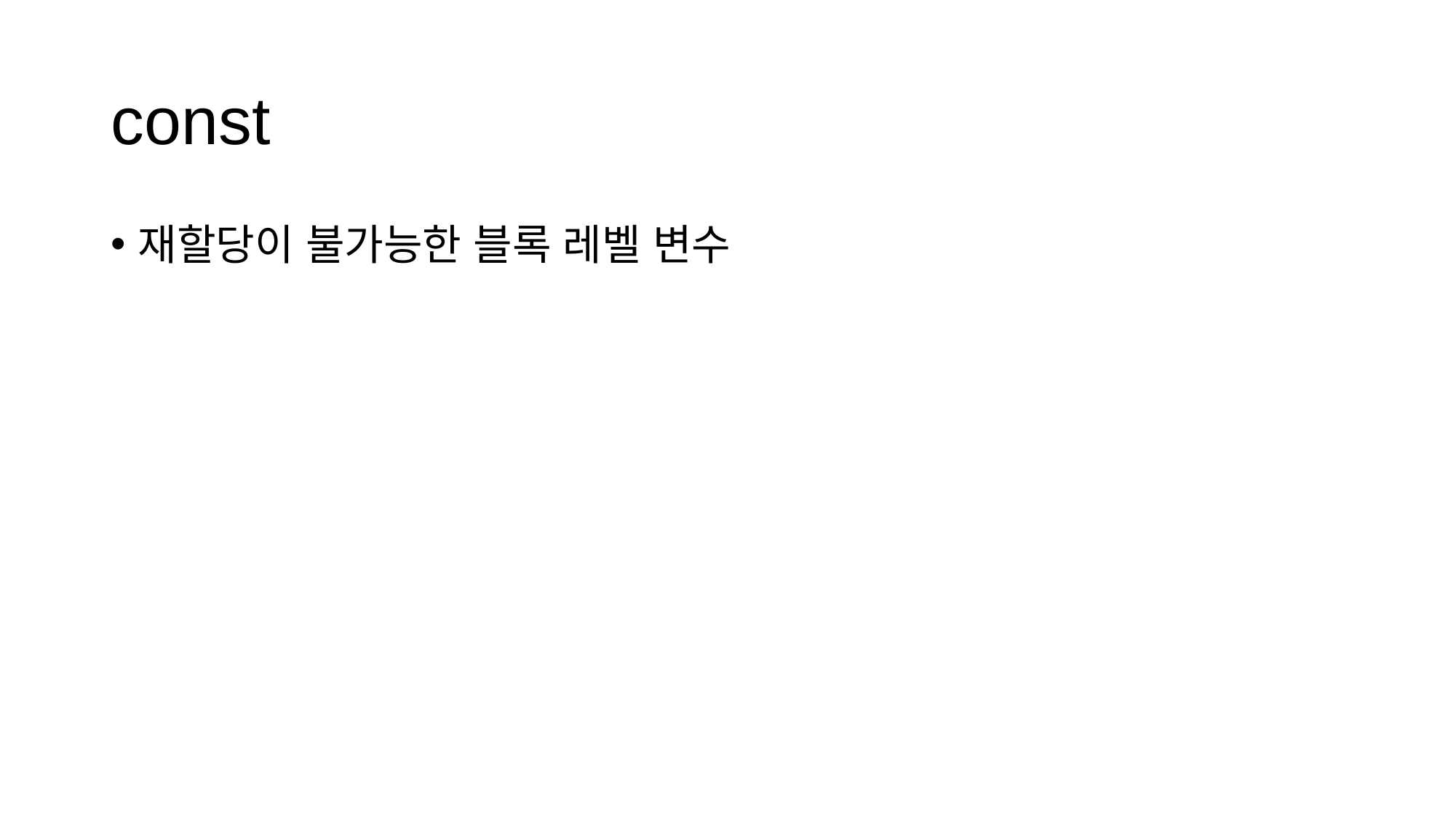

# const
재할당이 불가능한 블록 레벨 변수